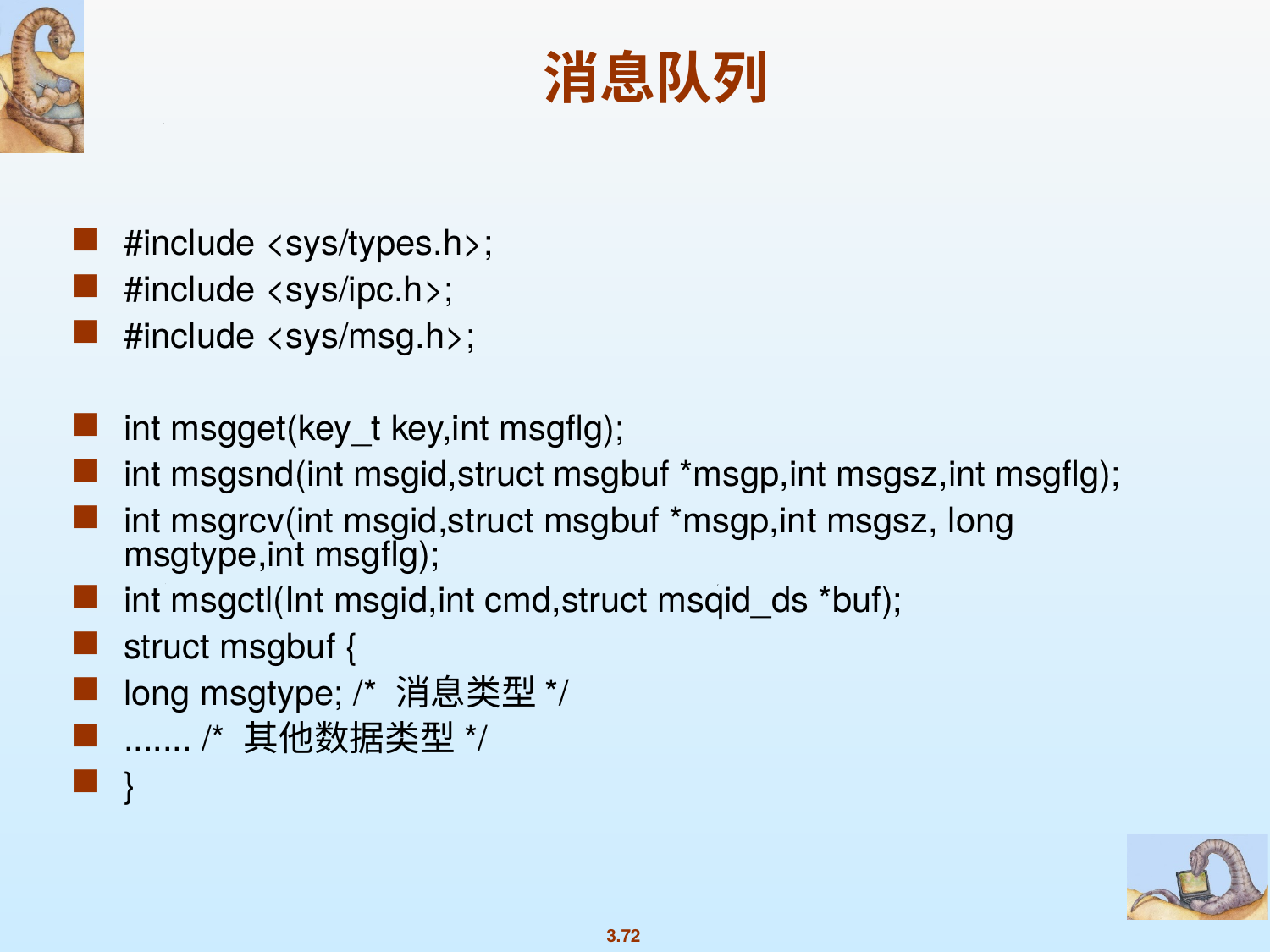

# 消息队列
#include <sys/types.h>;
#include <sys/ipc.h>;
#include <sys/msg.h>;

int msgget(key_t key,int msgflg);
int msgsnd(int msgid,struct msgbuf *msgp,int msgsz,int msgflg);
int msgrcv(int msgid,struct msgbuf *msgp,int msgsz, long msgtype,int msgflg);
int msgctl(Int msgid,int cmd,struct msqid_ds *buf);
struct msgbuf {
long msgtype; /* 消息类型*/
....... /* 其他数据类型*/
}